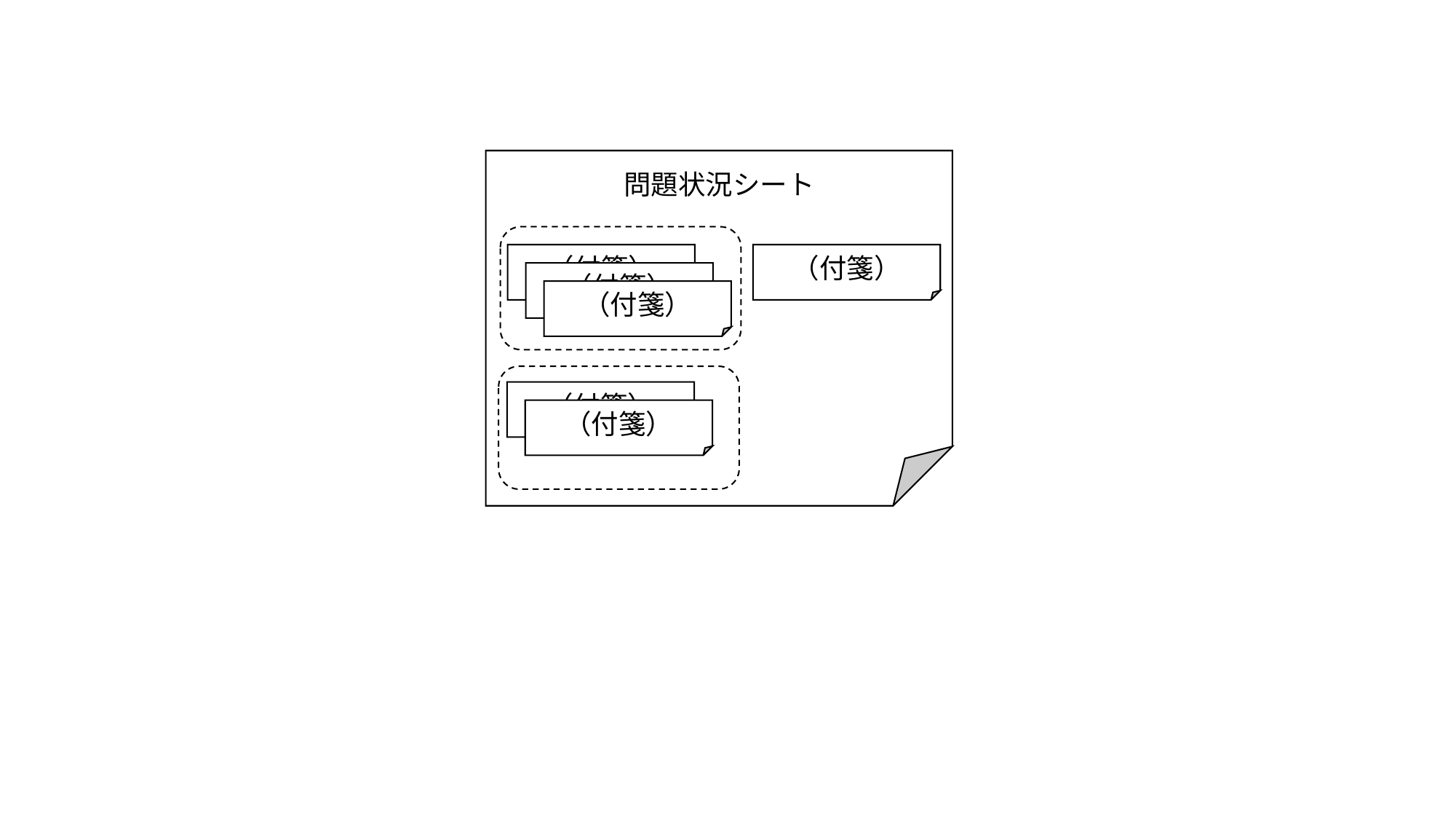

問題状況シート

（付箋）
（付箋）
（付箋）
（付箋）

（付箋）
（付箋）